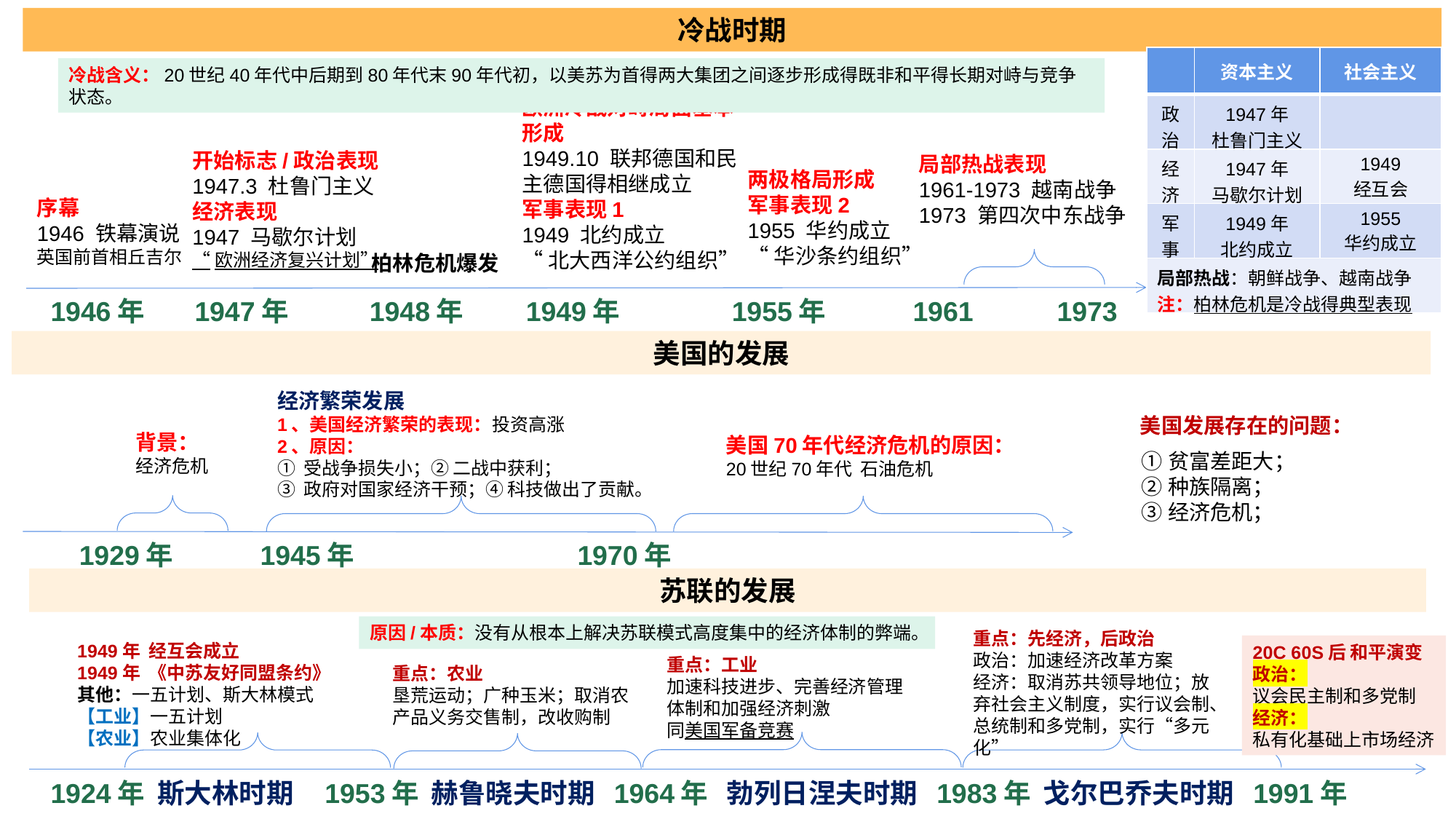

冷战时期
|  | 资本主义 | 社会主义 |
| --- | --- | --- |
| 政治 | 1947年 杜鲁门主义 |  |
| 经济 | 1947年 马歇尔计划 | 1949 经互会 |
| 军事 | 1949年 北约成立 | 1955 华约成立 |
| 局部热战：朝鲜战争、越南战争 注：柏林危机是冷战得典型表现 |  |  |
冷战含义：20世纪40年代中后期到80年代末90年代初，以美苏为首得两大集团之间逐步形成得既非和平得长期对峙与竞争状态。
欧洲冷战对峙局面基本形成
1949.10 联邦德国和民主德国得相继成立
军事表现1
1949 北约成立
“北大西洋公约组织”
开始标志/政治表现
1947.3 杜鲁门主义
经济表现
1947 马歇尔计划
“欧洲经济复兴计划”
局部热战表现
1961-1973 越南战争
1973 第四次中东战争
两极格局形成
军事表现2
1955 华约成立
“华沙条约组织”
序幕
1946 铁幕演说
英国前首相丘吉尔

柏林危机爆发
1946年       1947年            1948年         1949年                 1955年             1961           1973

美国的发展
经济繁荣发展
1、美国经济繁荣的表现：投资高涨
2、原因：
① 受战争损失小；② 二战中获利；
③ 政府对国家经济干预；④ 科技做出了贡献。
美国发展存在的问题：
背景：
经济危机
美国70年代经济危机的原因：
20世纪70年代  石油危机
①贫富差距大；
②种族隔离；
③经济危机；

 1929年             1945年                                   1970年
苏联的发展

原因/本质：没有从根本上解决苏联模式高度集中的经济体制的弊端。

重点：先经济，后政治
政治：加速经济改革方案
经济：取消苏共领导地位；放弃社会主义制度，实行议会制、总统制和多党制，实行“多元化”

1949年  经互会成立
1949年  《中苏友好同盟条约》
其他：一五计划、斯大林模式
【工业】一五计划
【农业】农业集体化
20C 60S后 和平演变
政治：
议会民主制和多党制
经济：
私有化基础上市场经济
重点：工业
加速科技进步、完善经济管理体制和加强经济刺激
同美国军备竞赛
重点：农业
垦荒运动；广种玉米；取消农产品义务交售制，改收购制
1924年  斯大林时期    1953年  赫鲁晓夫时期  1964年   勃列日涅夫时期  1983年  戈尔巴乔夫时期  1991年